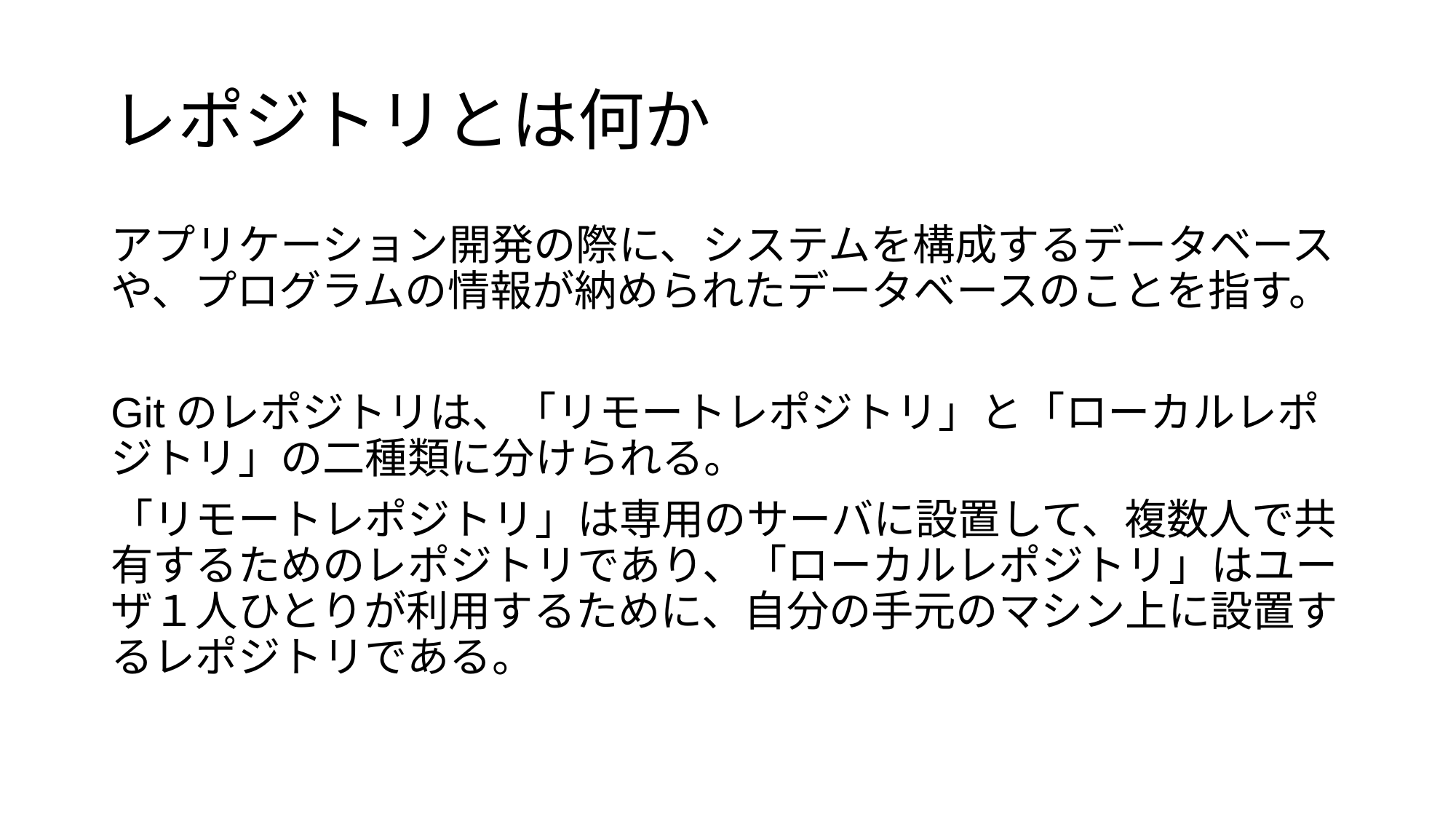

# レポジトリとは何か
アプリケーション開発の際に、システムを構成するデータベースや、プログラムの情報が納められたデータベースのことを指す。

Gitのレポジトリは、「リモートレポジトリ」と「ローカルレポジトリ」の二種類に分けられる。
「リモートレポジトリ」は専用のサーバに設置して、複数人で共有するためのレポジトリであり、「ローカルレポジトリ」はユーザ１人ひとりが利用するために、自分の手元のマシン上に設置するレポジトリである。